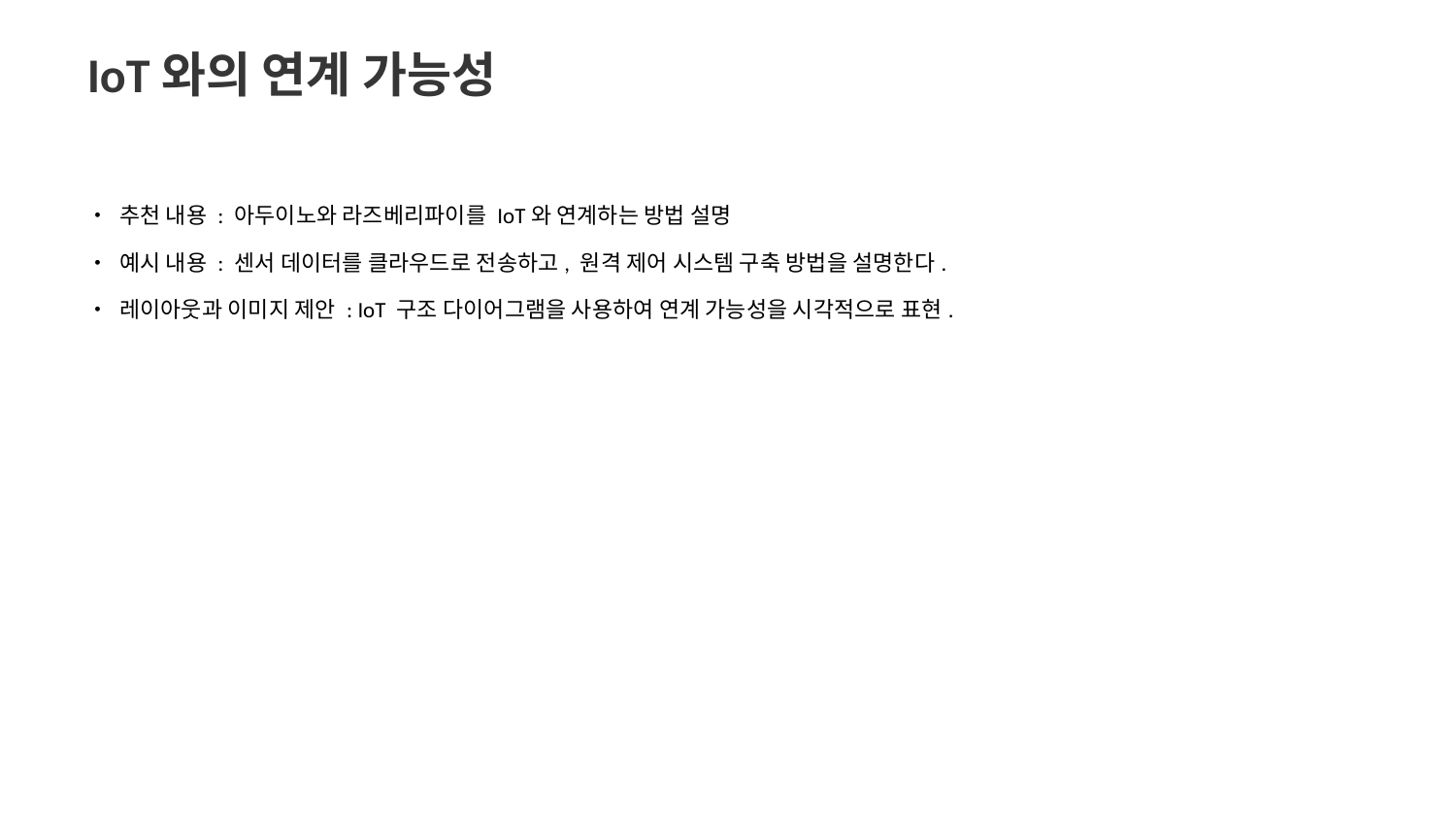

IoT와의 연계 가능성
• 추천 내용 : 아두이노와 라즈베리파이를 IoT와 연계하는 방법 설명
• 예시 내용 : 센서 데이터를 클라우드로 전송하고, 원격 제어 시스템 구축 방법을 설명한다.
• 레이아웃과 이미지 제안 : IoT 구조 다이어그램을 사용하여 연계 가능성을 시각적으로 표현.